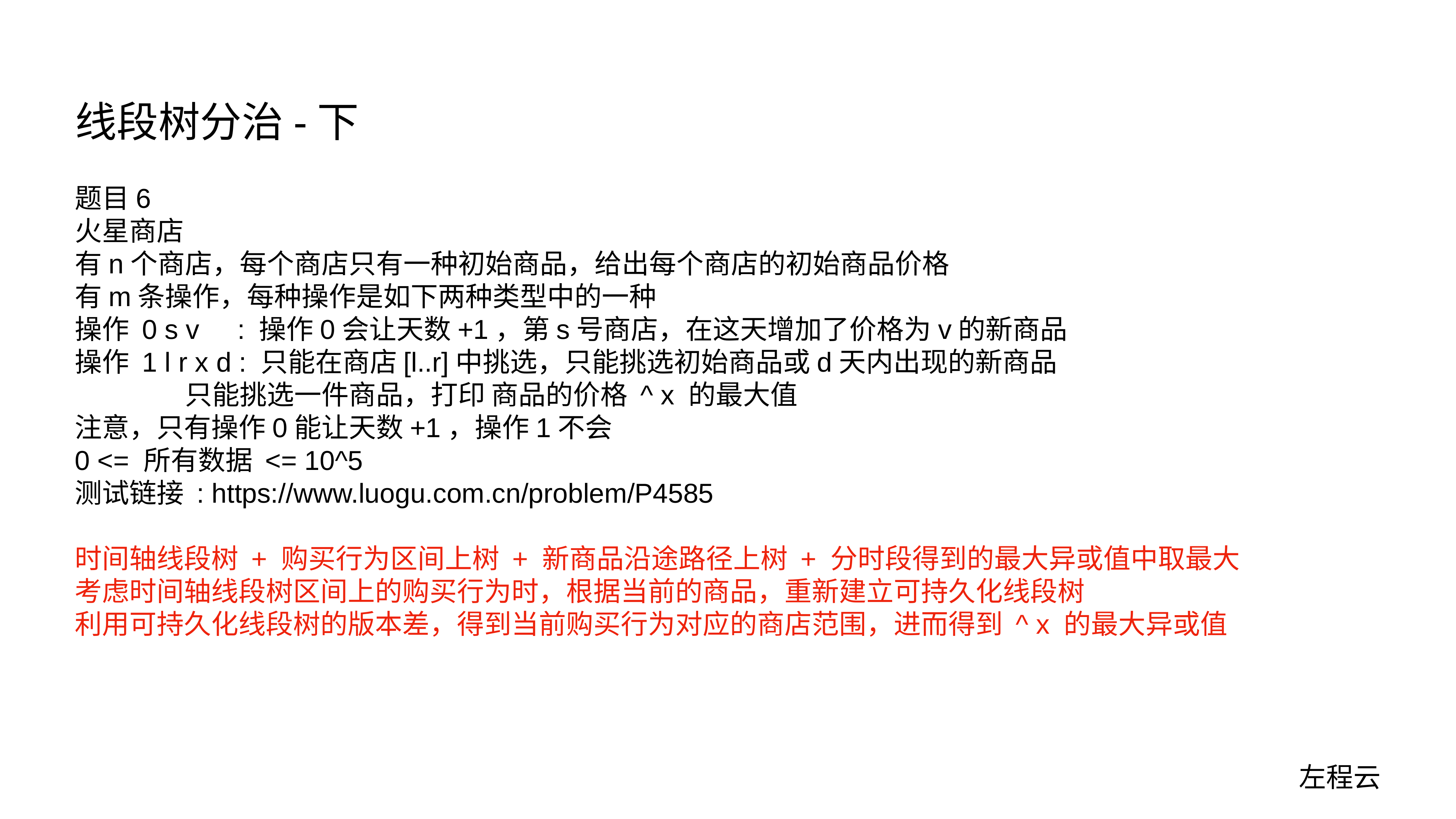

# 线段树分治-下
题目6
火星商店
有n个商店，每个商店只有一种初始商品，给出每个商店的初始商品价格
有m条操作，每种操作是如下两种类型中的一种
操作 0 s v     : 操作0会让天数+1，第s号商店，在这天增加了价格为v的新商品
操作 1 l r x d : 只能在商店[l..r]中挑选，只能挑选初始商品或d天内出现的新商品
                 只能挑选一件商品，打印 商品的价格 ^ x 的最大值
注意，只有操作0能让天数+1，操作1不会
0 <= 所有数据 <= 10^5
测试链接 : https://www.luogu.com.cn/problem/P4585

时间轴线段树 + 购买行为区间上树 + 新商品沿途路径上树 + 分时段得到的最大异或值中取最大
考虑时间轴线段树区间上的购买行为时，根据当前的商品，重新建立可持久化线段树
利用可持久化线段树的版本差，得到当前购买行为对应的商店范围，进而得到 ^ x 的最大异或值
左程云